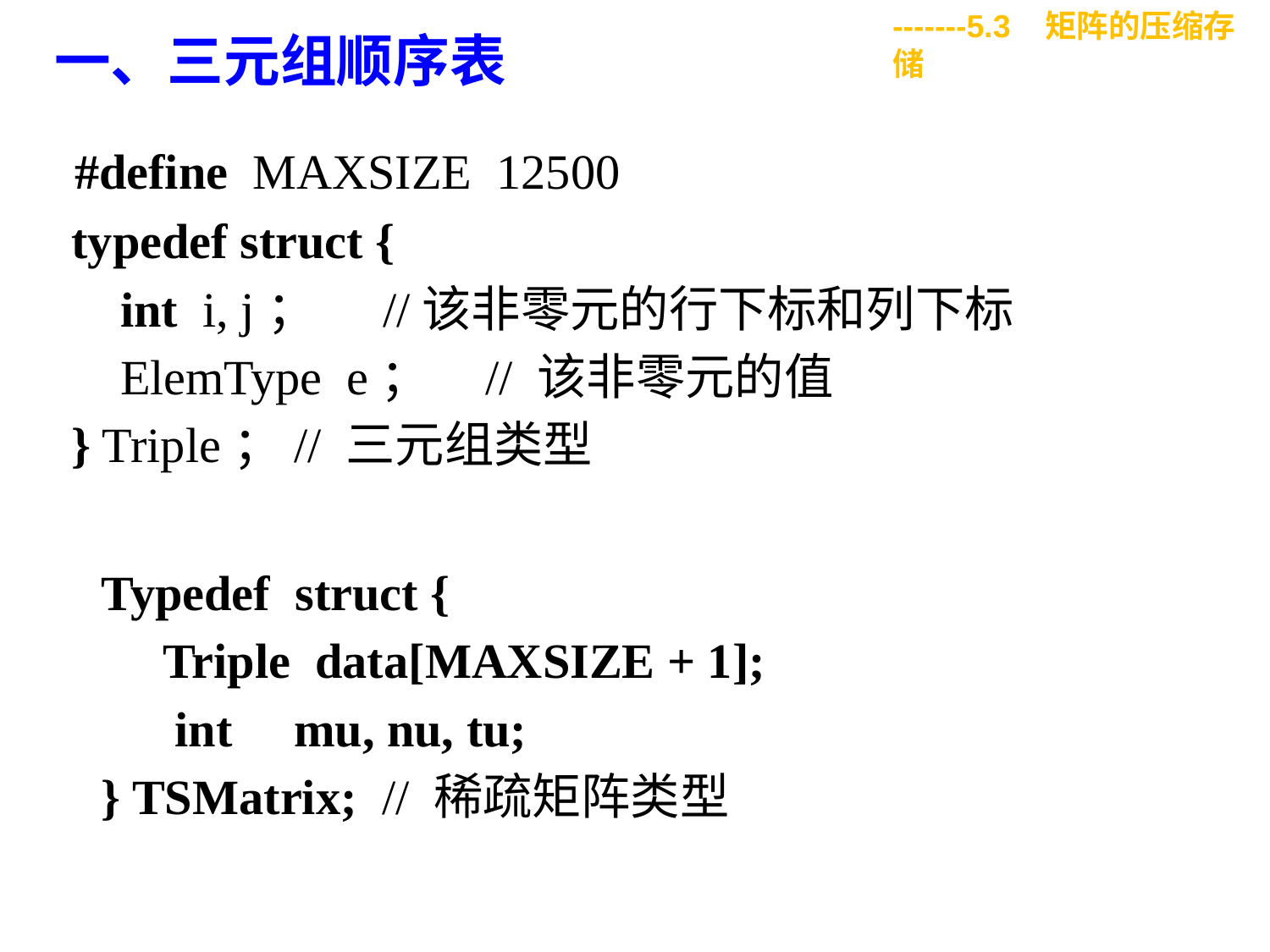

-------5.3   矩阵的压缩存储
一、三元组顺序表
 #define  MAXSIZE  12500
 typedef struct {
     int  i, j；     //该非零元的行下标和列下标
     ElemType  e；    // 该非零元的值
 } Triple；// 三元组类型
Typedef  struct {
     Triple  data[MAXSIZE + 1];
      int     mu, nu, tu;
} TSMatrix;  // 稀疏矩阵类型